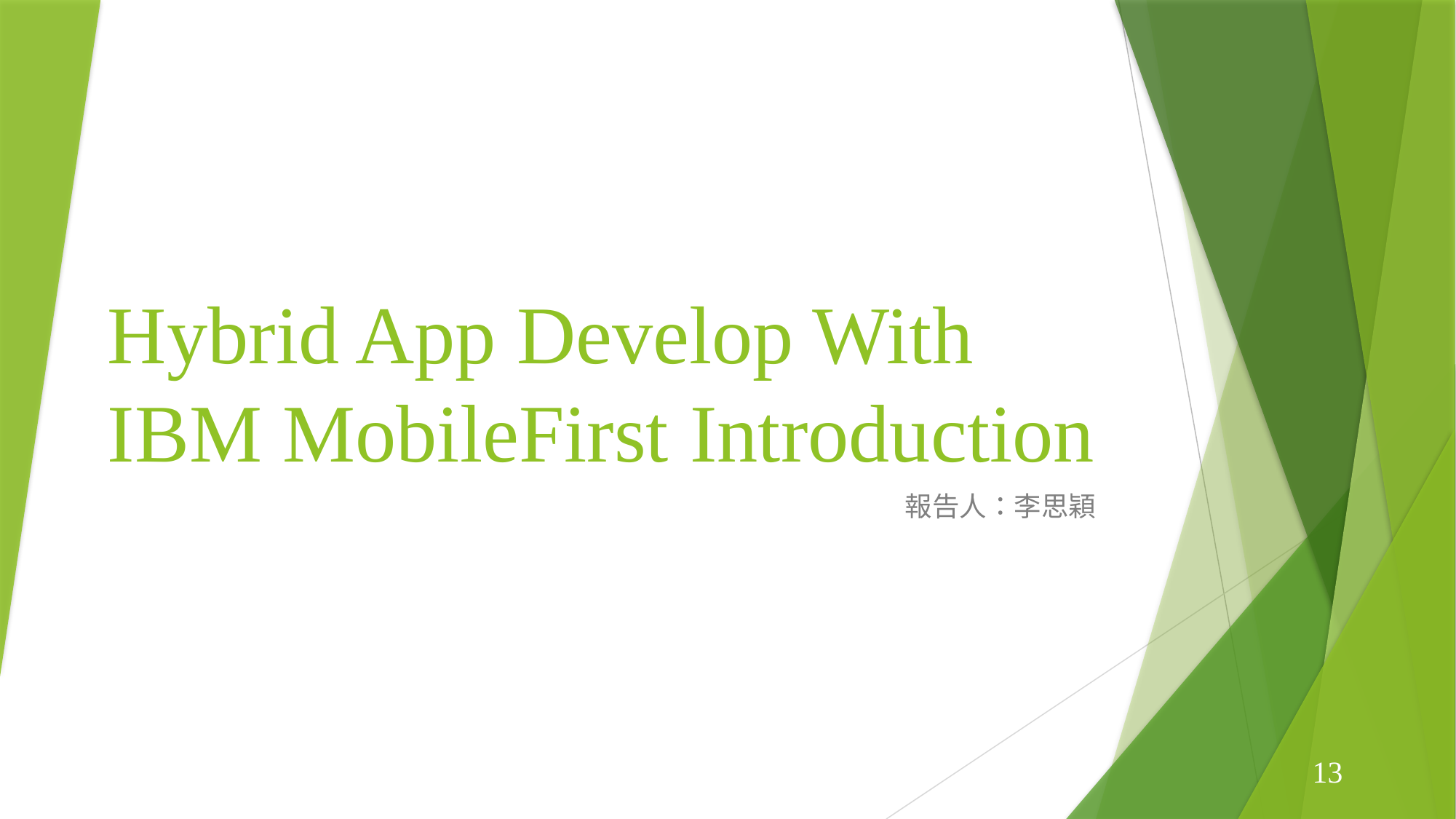

# Hybrid App Develop With IBM MobileFirst Introduction
報告人：李思穎
13